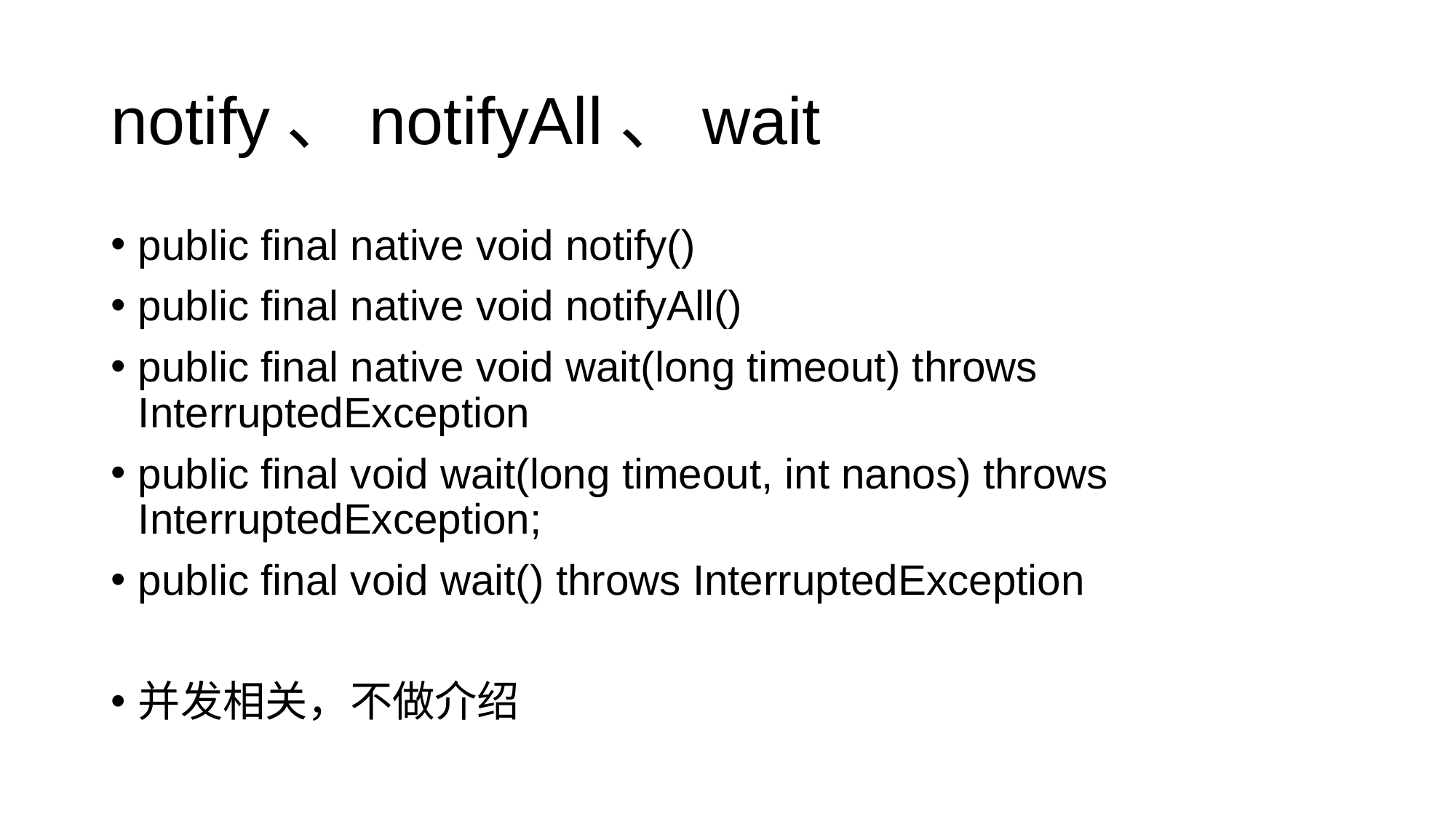

# notify、notifyAll、wait
public final native void notify()
public final native void notifyAll()
public final native void wait(long timeout) throws InterruptedException
public final void wait(long timeout, int nanos) throws InterruptedException;
public final void wait() throws InterruptedException

并发相关，不做介绍